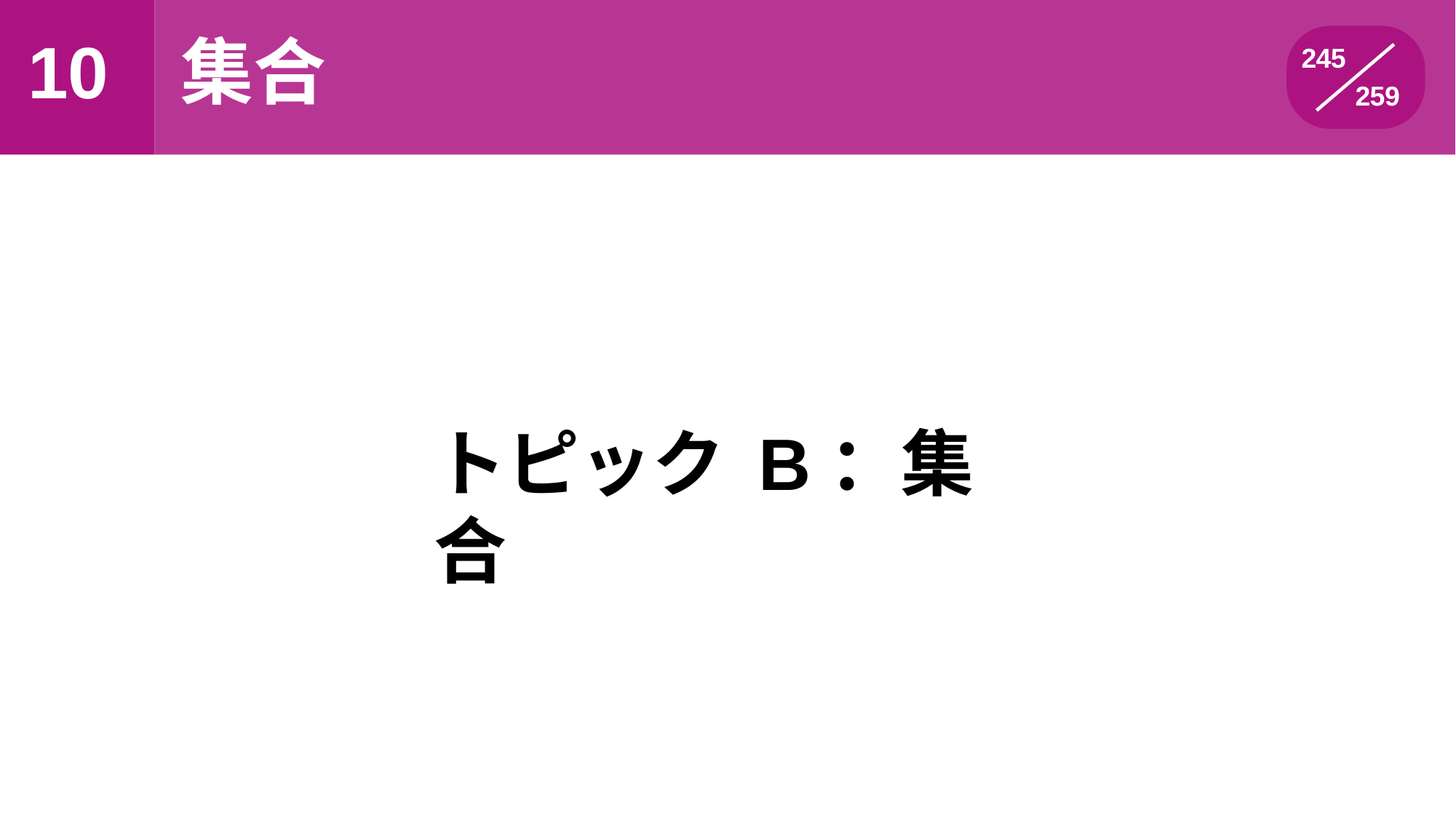

# 10	集合
245
259
トピック B：集合